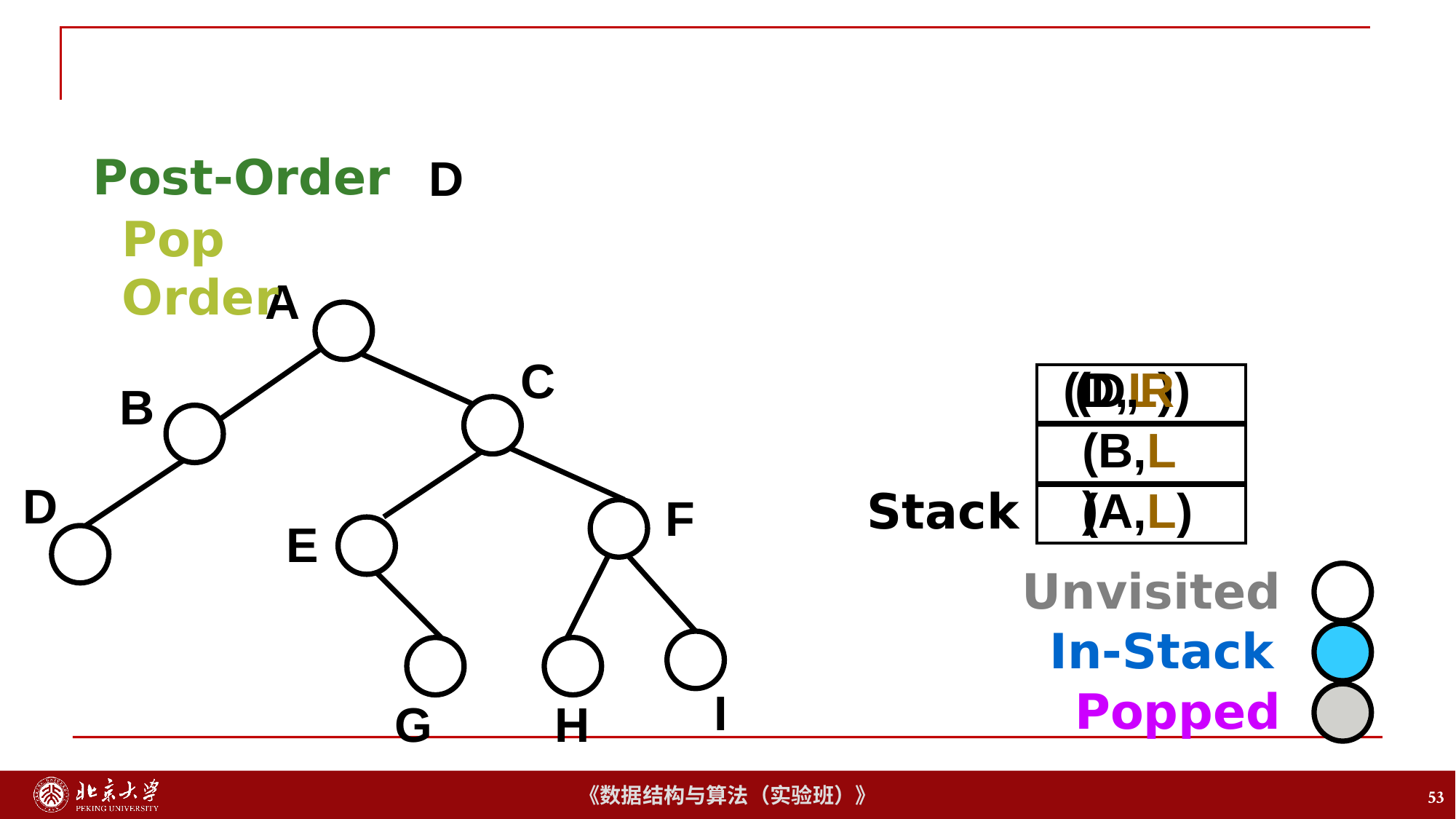

Post-Order
D
目录页
Pop Order
A

C

 (D,R)
(D,L)

B

(B,L)

D
(A,L)
Stack
F

E

Unvisited

In-Stack

Popped
I

G
H
53